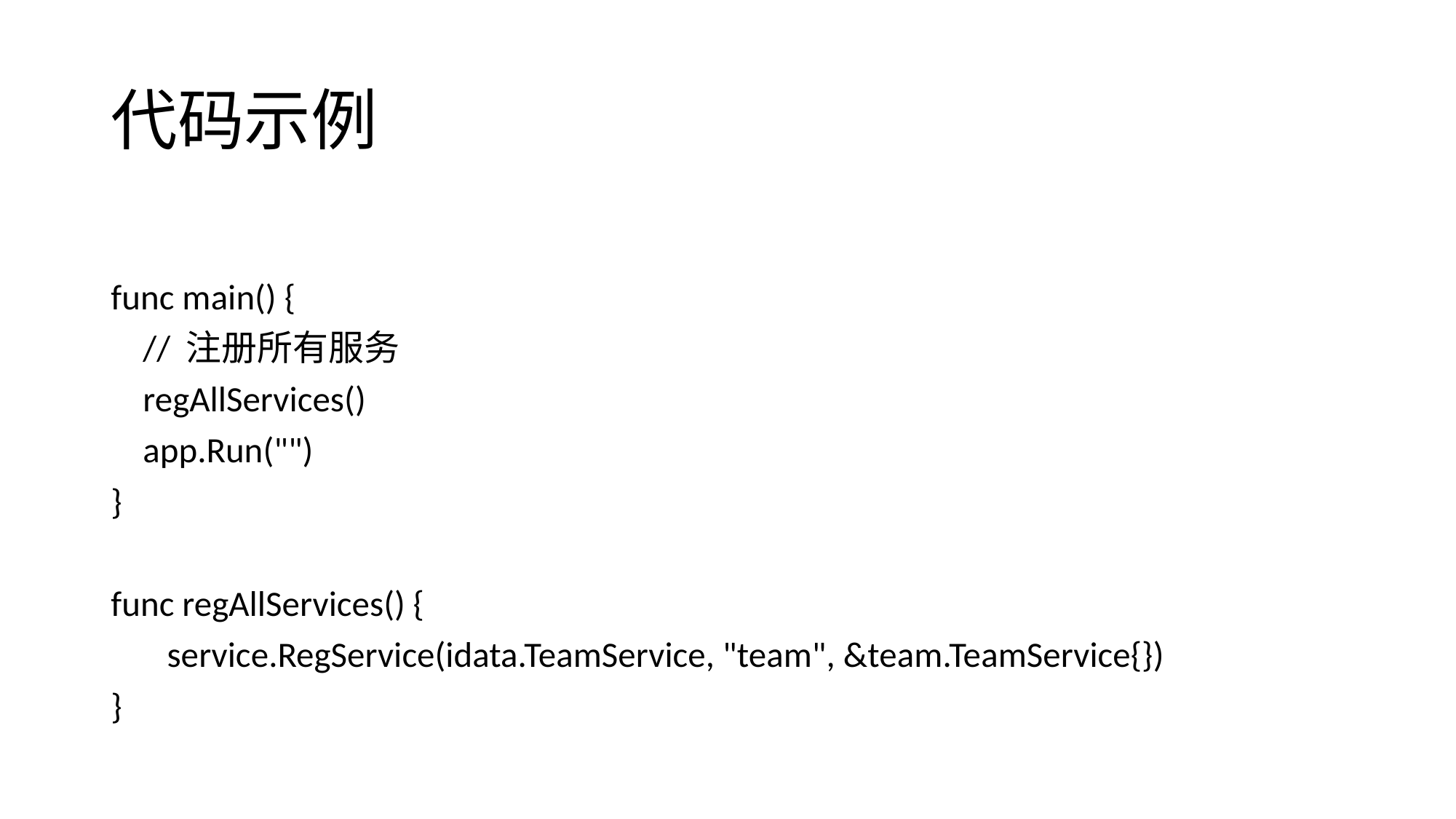

# 代码示例

func main() {
    // 注册所有服务
    regAllServices()
    app.Run("")
}

func regAllServices() {
       service.RegService(idata.TeamService, "team", &team.TeamService{})
}